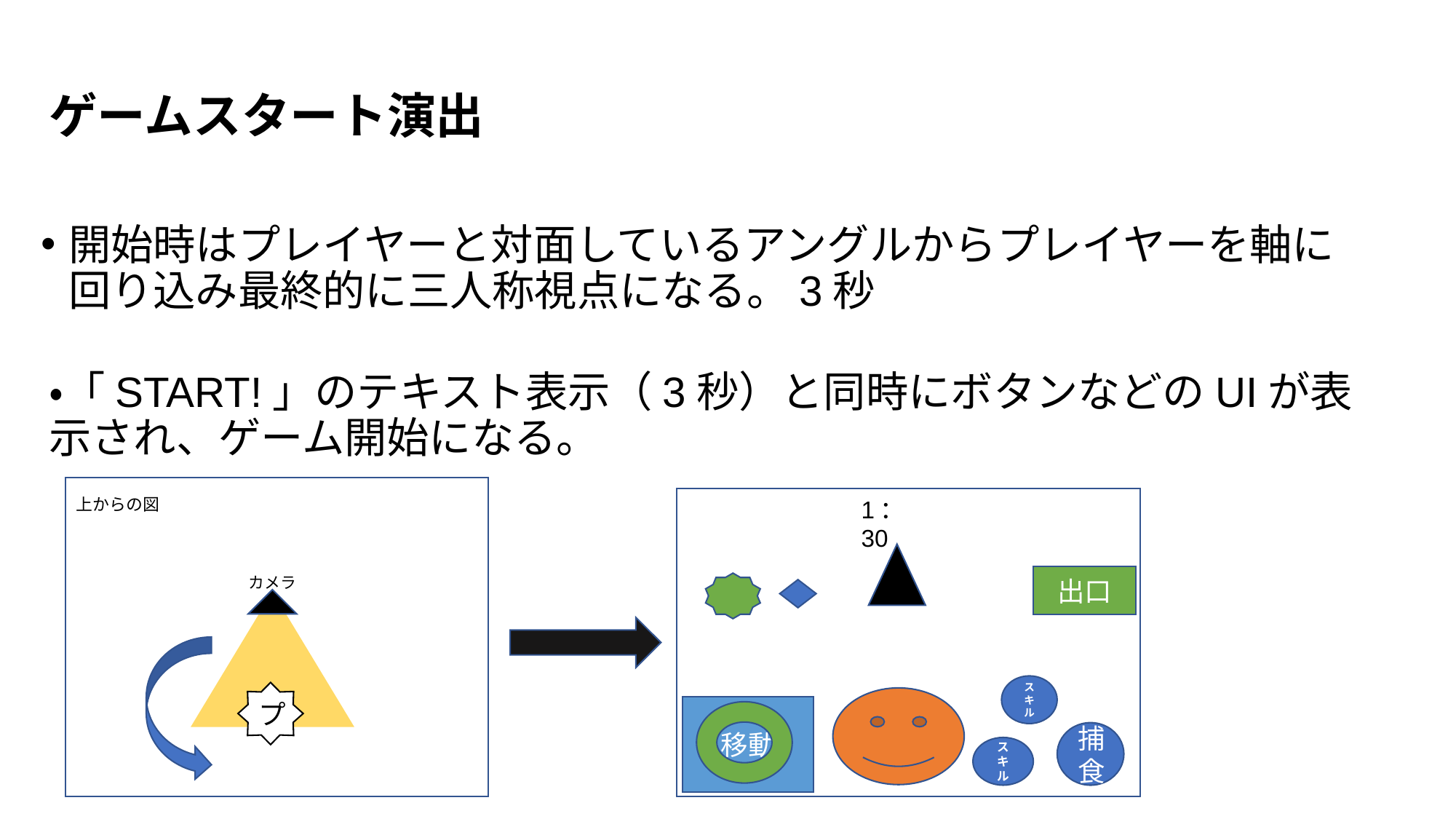

# ゲームスタート演出
開始時はプレイヤーと対面しているアングルからプレイヤーを軸に回り込み最終的に三人称視点になる。3秒
・「START!」のテキスト表示（3秒）と同時にボタンなどのUIが表示され、ゲーム開始になる。

上からの図

1：30

出口
カメラ

スキル
プ

移動

捕食
スキル